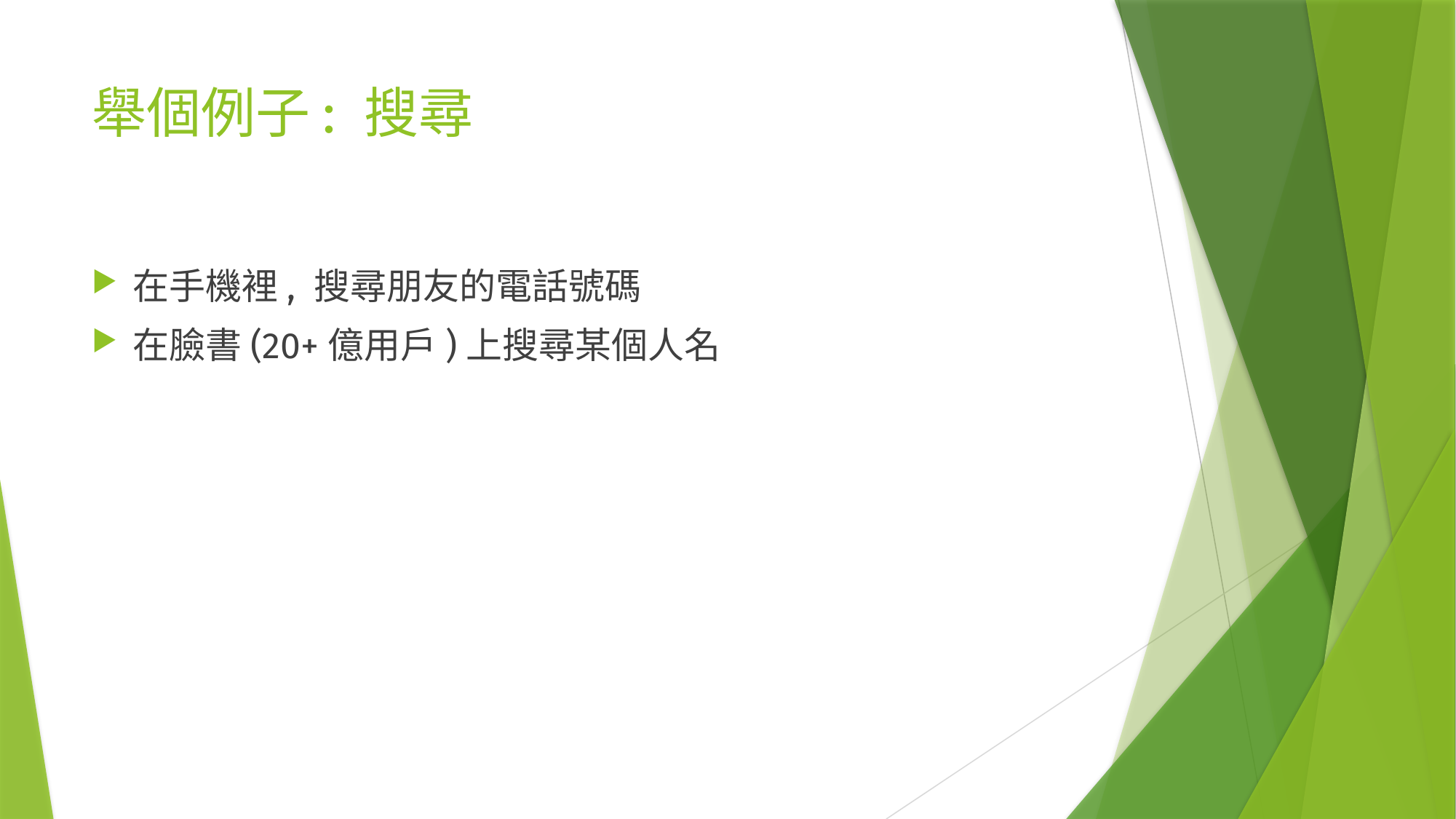

# 舉個例子: 搜尋
在手機裡, 搜尋朋友的電話號碼
在臉書(20+億用戶)上搜尋某個人名